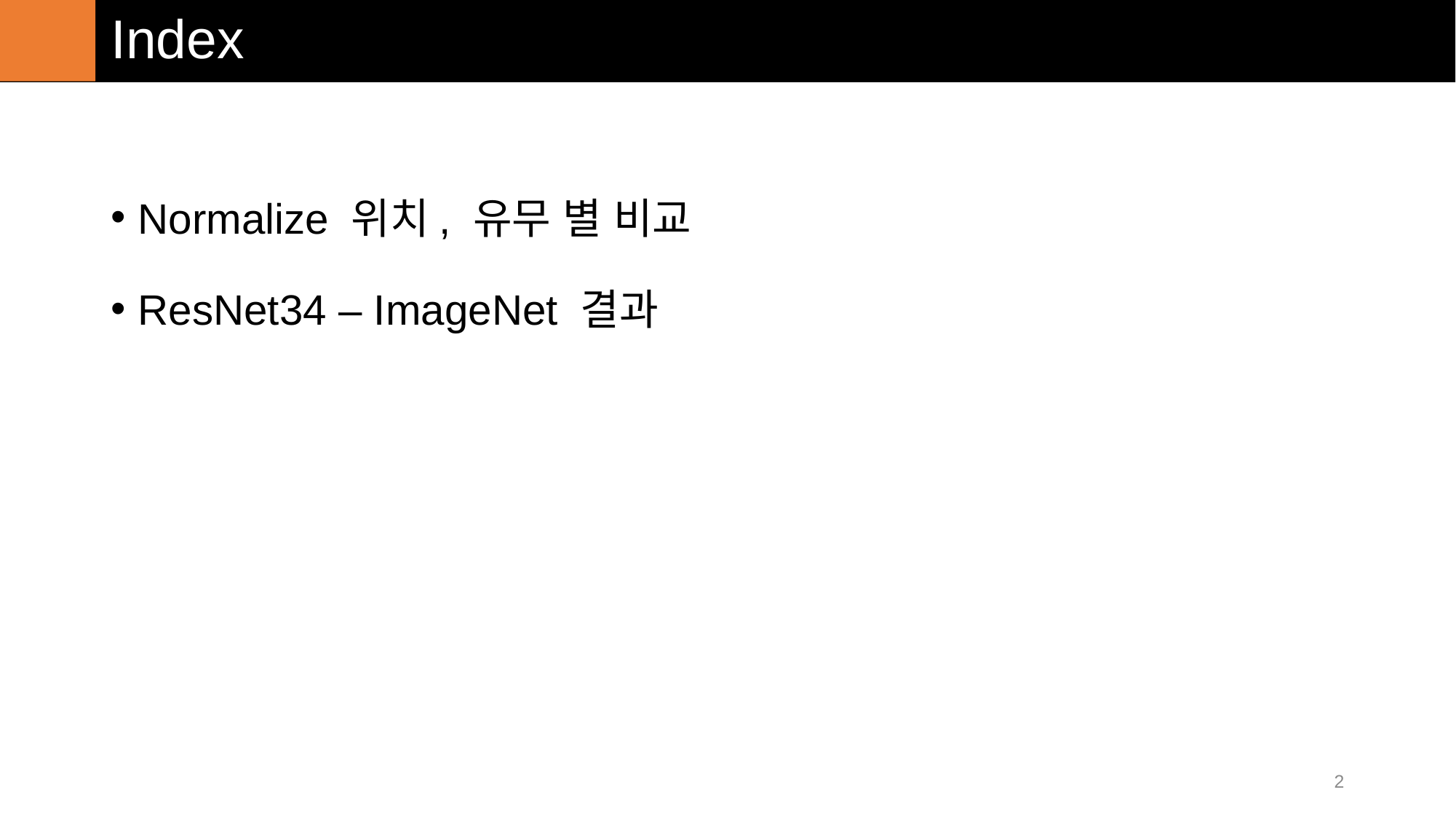

# Index
Normalize 위치, 유무 별 비교
ResNet34 – ImageNet 결과

2